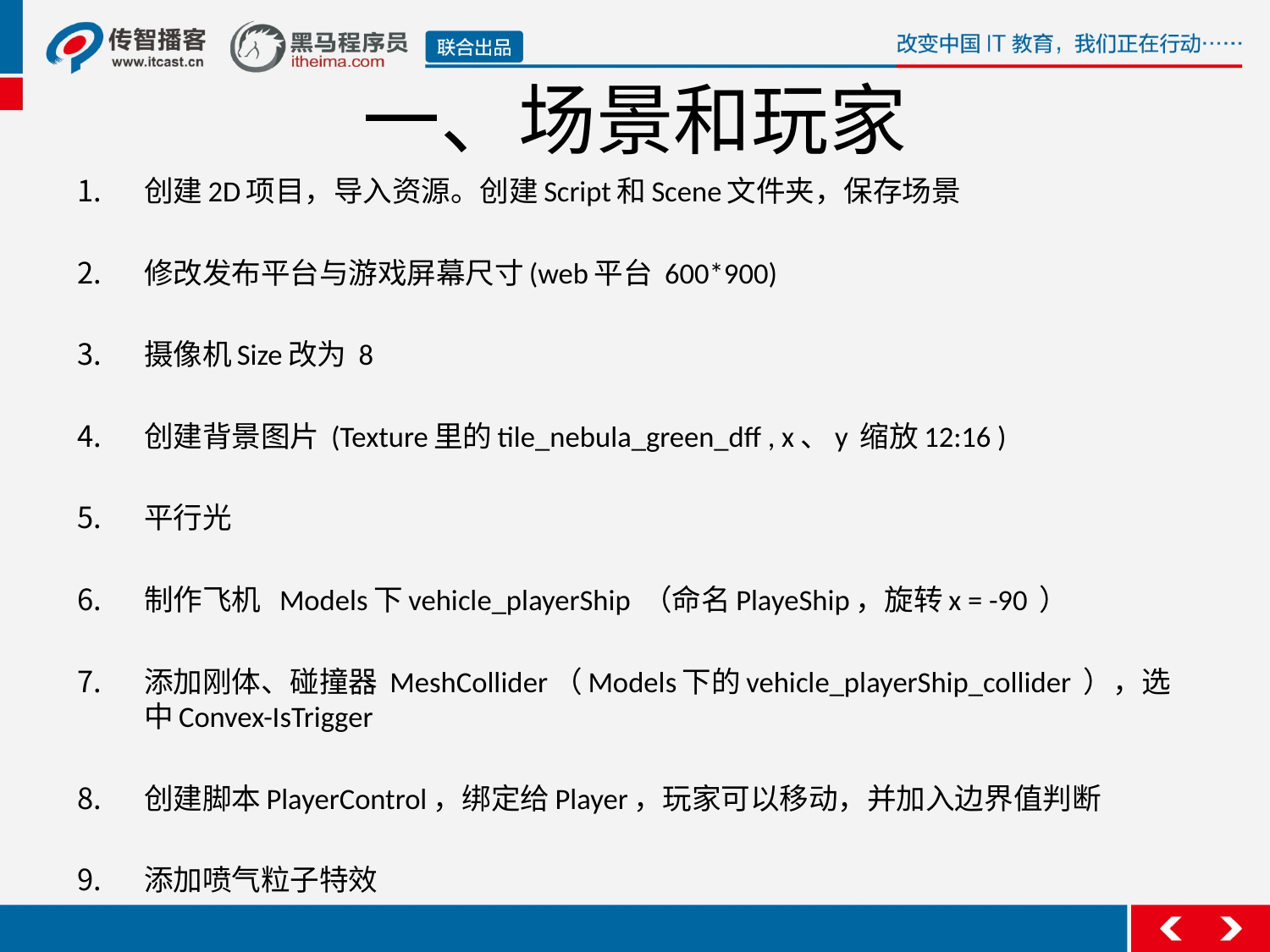

# 一、场景和玩家
创建2D项目，导入资源。创建Script和Scene文件夹，保存场景

修改发布平台与游戏屏幕尺寸(web平台 600*900)

摄像机Size改为 8

创建背景图片 (Texture里的tile_nebula_green_dff , x、y 缩放12:16 )

平行光

制作飞机  Models下vehicle_playerShip （命名PlayeShip，旋转x = -90 ）

添加刚体、碰撞器 MeshCollider（Models下的vehicle_playerShip_collider ），选中Convex-IsTrigger

创建脚本PlayerControl，绑定给Player，玩家可以移动，并加入边界值判断

添加喷气粒子特效